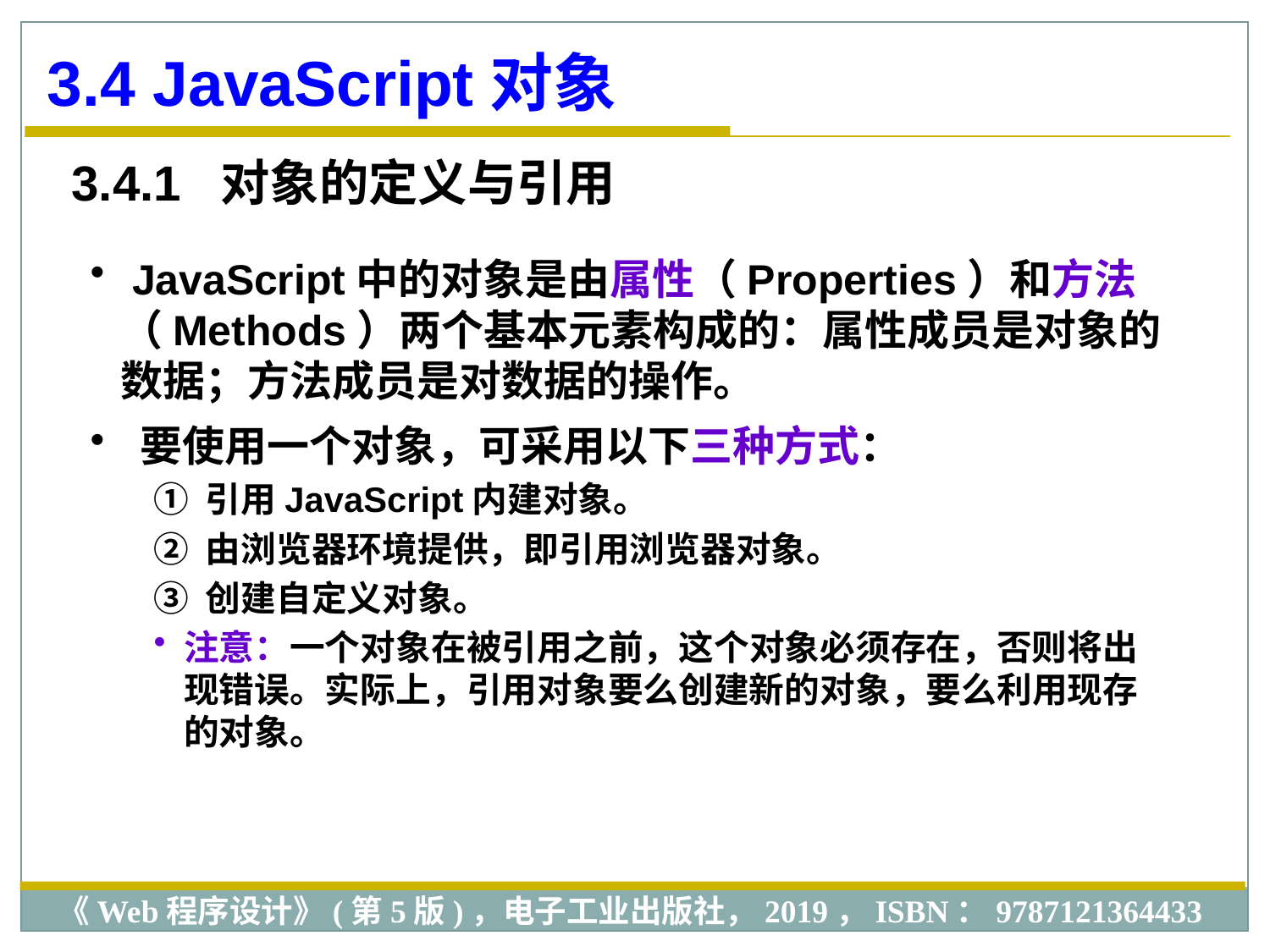

3.4 JavaScript对象
3.4.1  对象的定义与引用
 JavaScript中的对象是由属性（Properties）和方法（Methods）两个基本元素构成的：属性成员是对象的数据；方法成员是对数据的操作。
 要使用一个对象，可采用以下三种方式：
① 引用JavaScript内建对象。
② 由浏览器环境提供，即引用浏览器对象。
③ 创建自定义对象。
注意：一个对象在被引用之前，这个对象必须存在，否则将出现错误。实际上，引用对象要么创建新的对象，要么利用现存的对象。